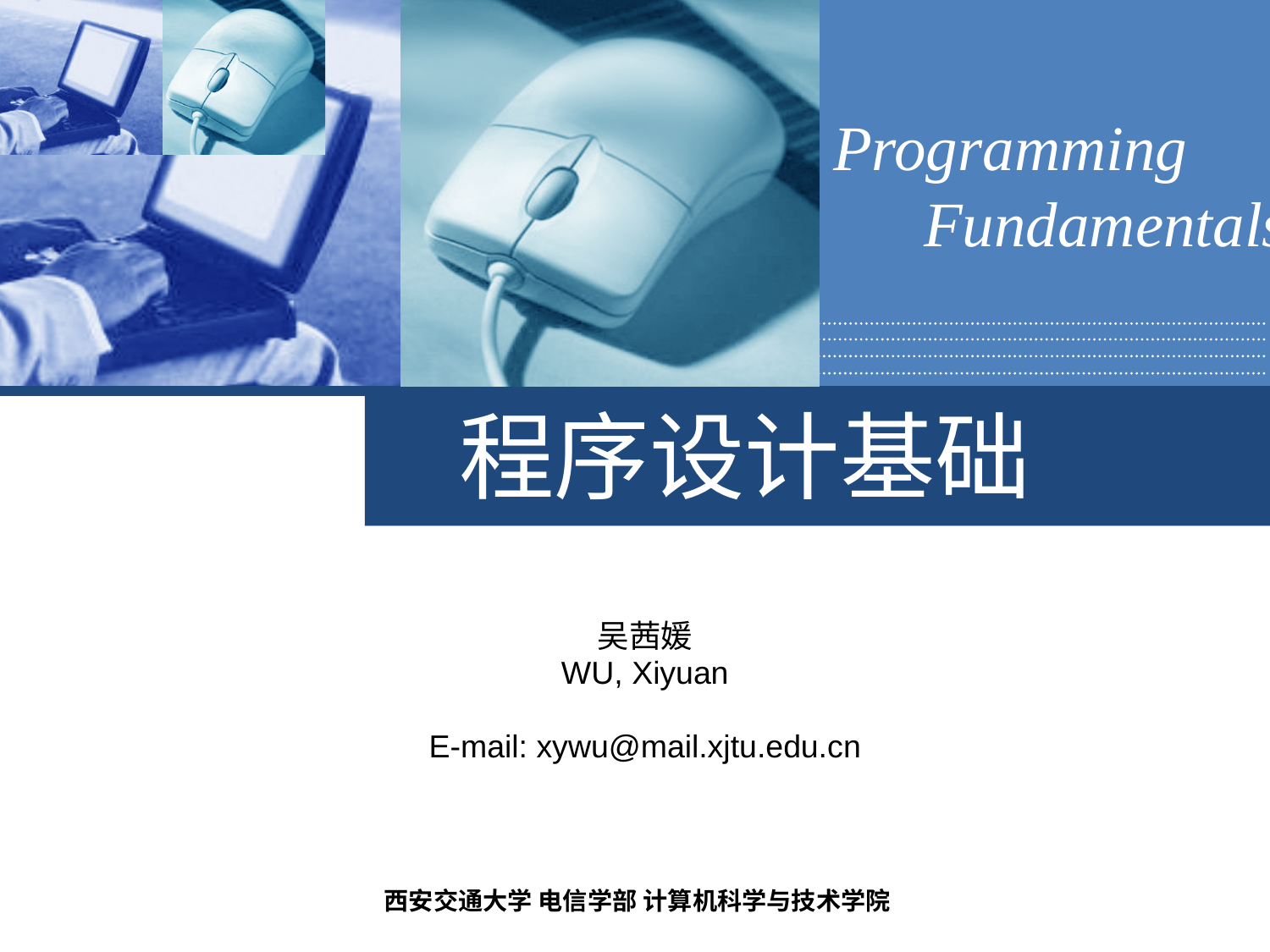

Programming             Fundamentals
# 程序设计基础
吴茜媛
WU, Xiyuan

E-mail: xywu@mail.xjtu.edu.cn